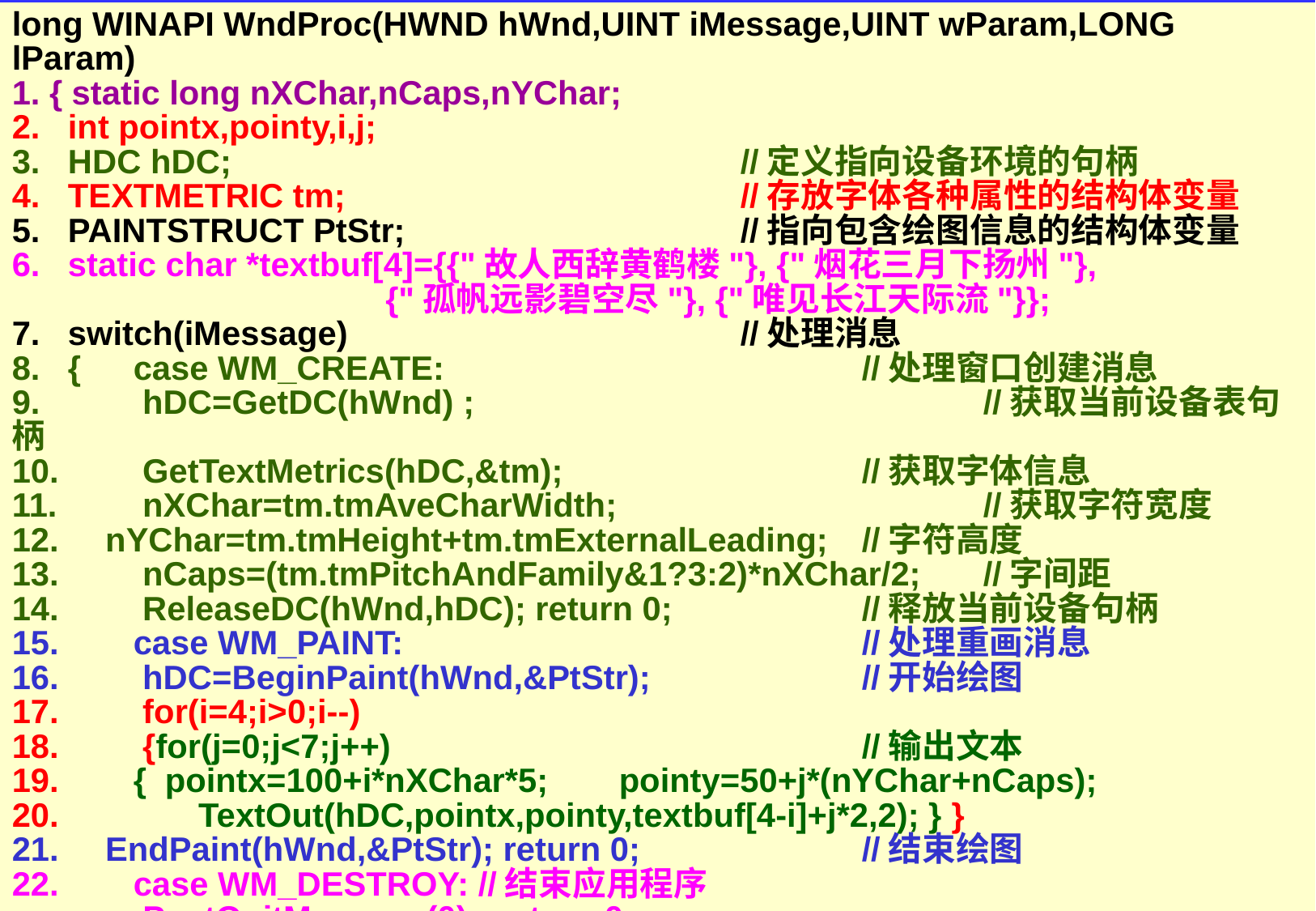

long WINAPI WndProc(HWND hWnd,UINT iMessage,UINT wParam,LONG lParam)
1. { static long nXChar,nCaps,nYChar;
2.   int pointx,pointy,i,j;
3.   HDC hDC;   				//定义指向设备环境的句柄
4.   TEXTMETRIC tm;				//存放字体各种属性的结构体变量
5.   PAINTSTRUCT PtStr; 			//指向包含绘图信息的结构体变量
6.   static char *textbuf[4]={{"故人西辞黄鹤楼"}, {"烟花三月下扬州"},
                 		 {"孤帆远影碧空尽"}, {"唯见长江天际流"}};
7.   switch(iMessage)  				//处理消息
8.   {	case WM_CREATE:				//处理窗口创建消息
9.	 hDC=GetDC(hWnd) ;   				//获取当前设备表句柄
10.	 GetTextMetrics(hDC,&tm); 			//获取字体信息
11.	 nXChar=tm.tmAveCharWidth;  			//获取字符宽度
12.     nYChar=tm.tmHeight+tm.tmExternalLeading;	//字符高度
13.	 nCaps=(tm.tmPitchAndFamily&1?3:2)*nXChar/2;	//字间距
14.	 ReleaseDC(hWnd,hDC); return 0;		//释放当前设备句柄
15.	case WM_PAINT: 				//处理重画消息
16.	 hDC=BeginPaint(hWnd,&PtStr); 		//开始绘图
17.	 for(i=4;i>0;i--)
18.	 {for(j=0;j<7;j++)				//输出文本
19.        {  pointx=100+i*nXChar*5;	pointy=50+j*(nYChar+nCaps);
20.	       TextOut(hDC,pointx,pointy,textbuf[4-i]+j*2,2); } }
21.     EndPaint(hWnd,&PtStr); return 0; 		//结束绘图
22.	case WM_DESTROY: //结束应用程序
	 PostQuitMessage(0);	return 0;
23.	default:	return(DefWindowProc(hWnd,iMessage,wParam,lParam));}}
32